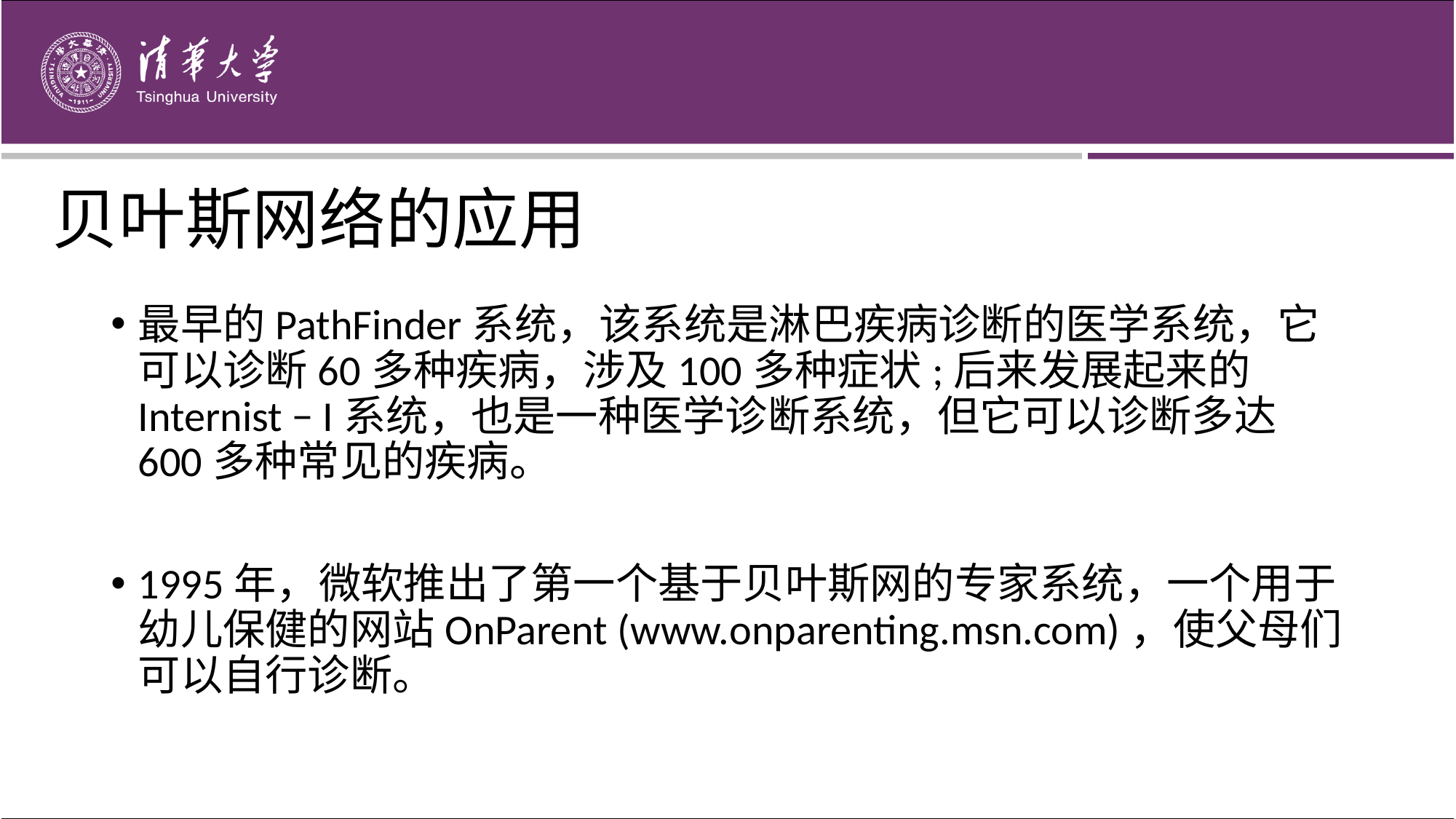

贝叶斯网络的应用
最早的PathFinder系统，该系统是淋巴疾病诊断的医学系统，它可以诊断60多种疾病，涉及100多种症状;后来发展起来的Internist − I系统，也是一种医学诊断系统，但它可以诊断多达600多种常见的疾病。

1995年，微软推出了第一个基于贝叶斯网的专家系统，一个用于幼儿保健的网站OnParent (www.onparenting.msn.com)，使父母们可以自行诊断。